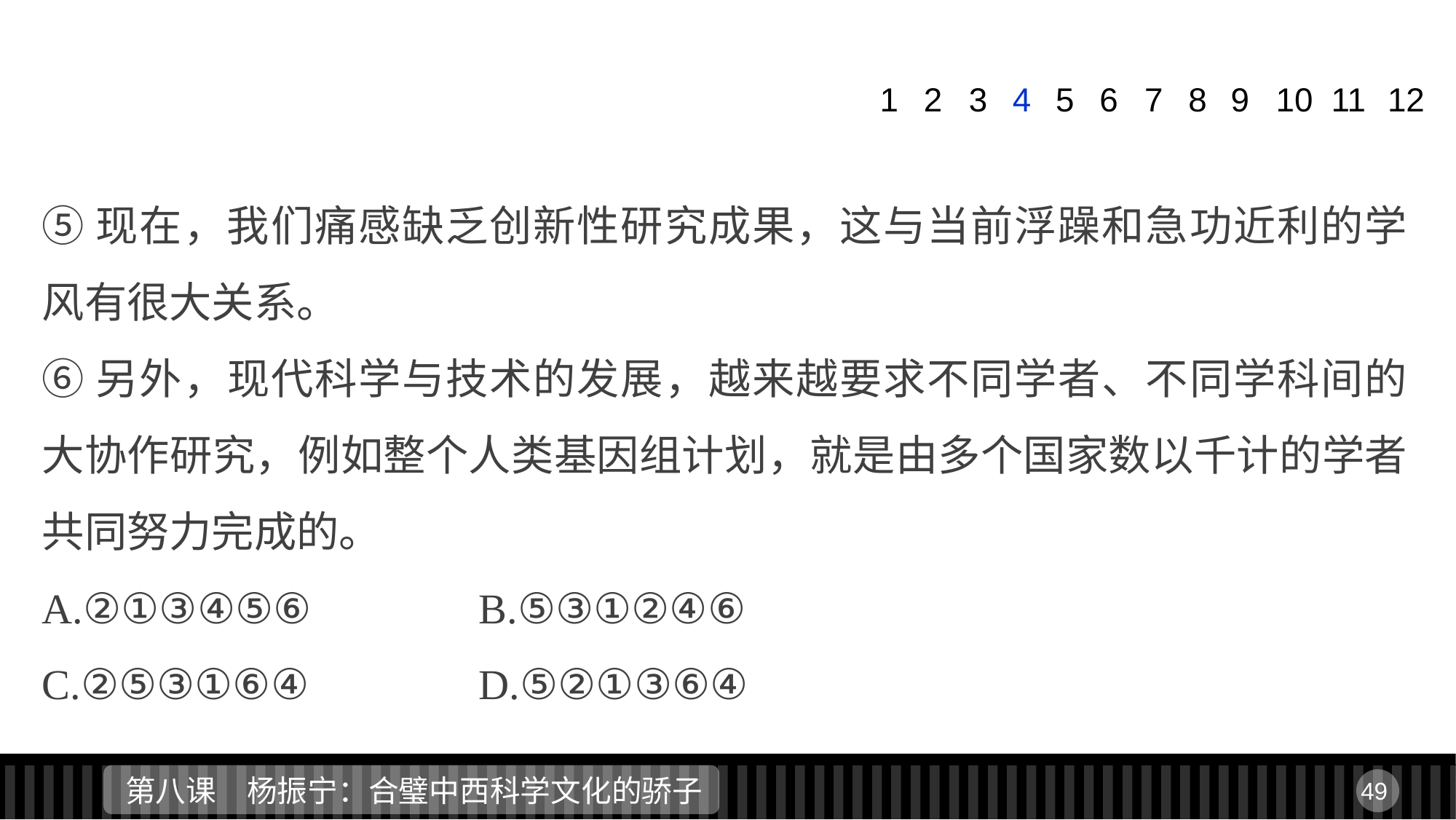

1
2
3
4
5
6
7
8
9
11
12
10
⑤现在，我们痛感缺乏创新性研究成果，这与当前浮躁和急功近利的学风有很大关系。
⑥另外，现代科学与技术的发展，越来越要求不同学者、不同学科间的大协作研究，例如整个人类基因组计划，就是由多个国家数以千计的学者共同努力完成的。
A.②①③④⑤⑥  		B.⑤③①②④⑥
C.②⑤③①⑥④  		D.⑤②①③⑥④